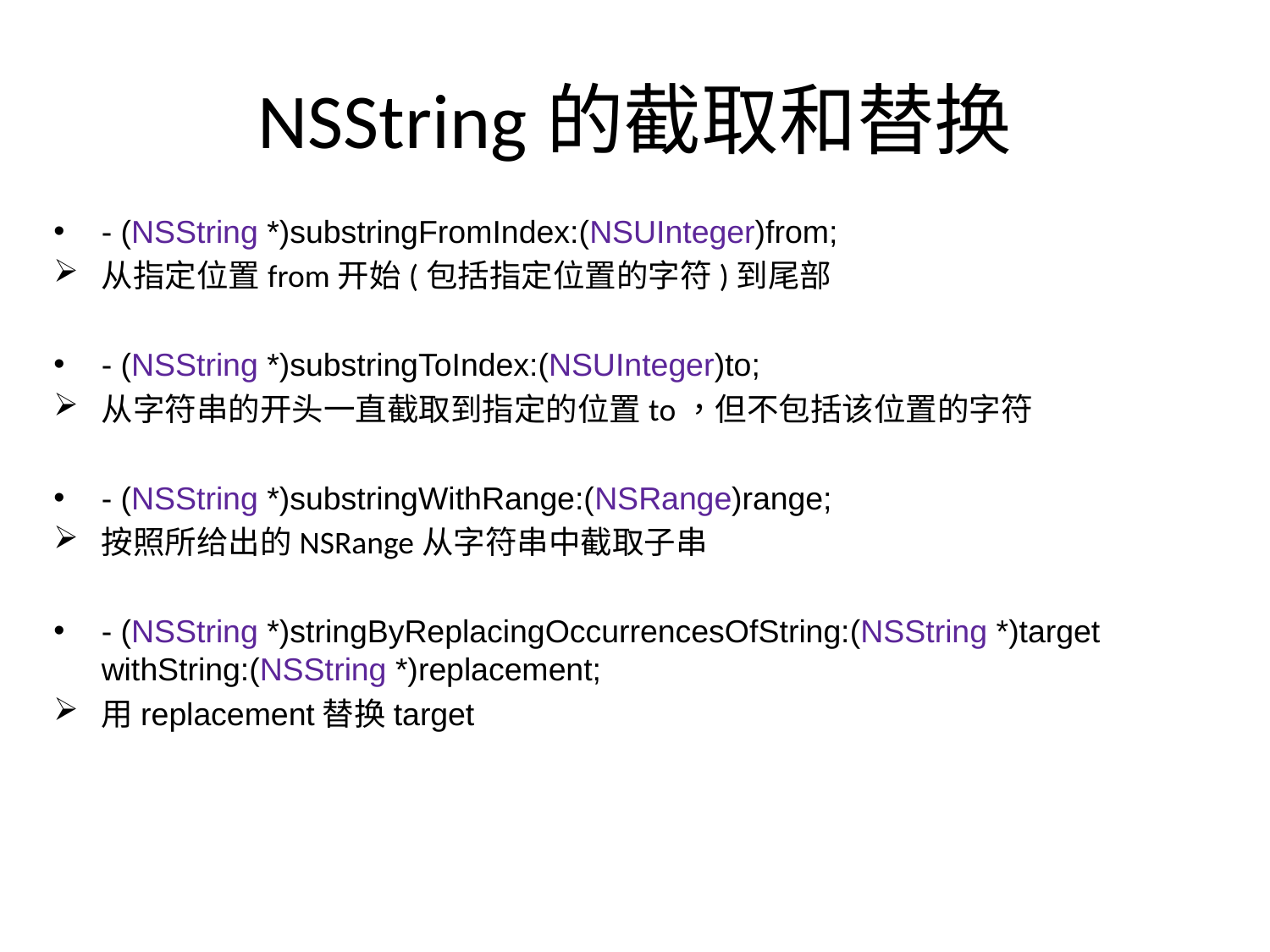

# NSString的截取和替换
- (NSString *)substringFromIndex:(NSUInteger)from;
从指定位置from开始(包括指定位置的字符)到尾部

- (NSString *)substringToIndex:(NSUInteger)to;
从字符串的开头一直截取到指定的位置to，但不包括该位置的字符

- (NSString *)substringWithRange:(NSRange)range;
按照所给出的NSRange从字符串中截取子串

- (NSString *)stringByReplacingOccurrencesOfString:(NSString *)target withString:(NSString *)replacement;
用replacement替换target